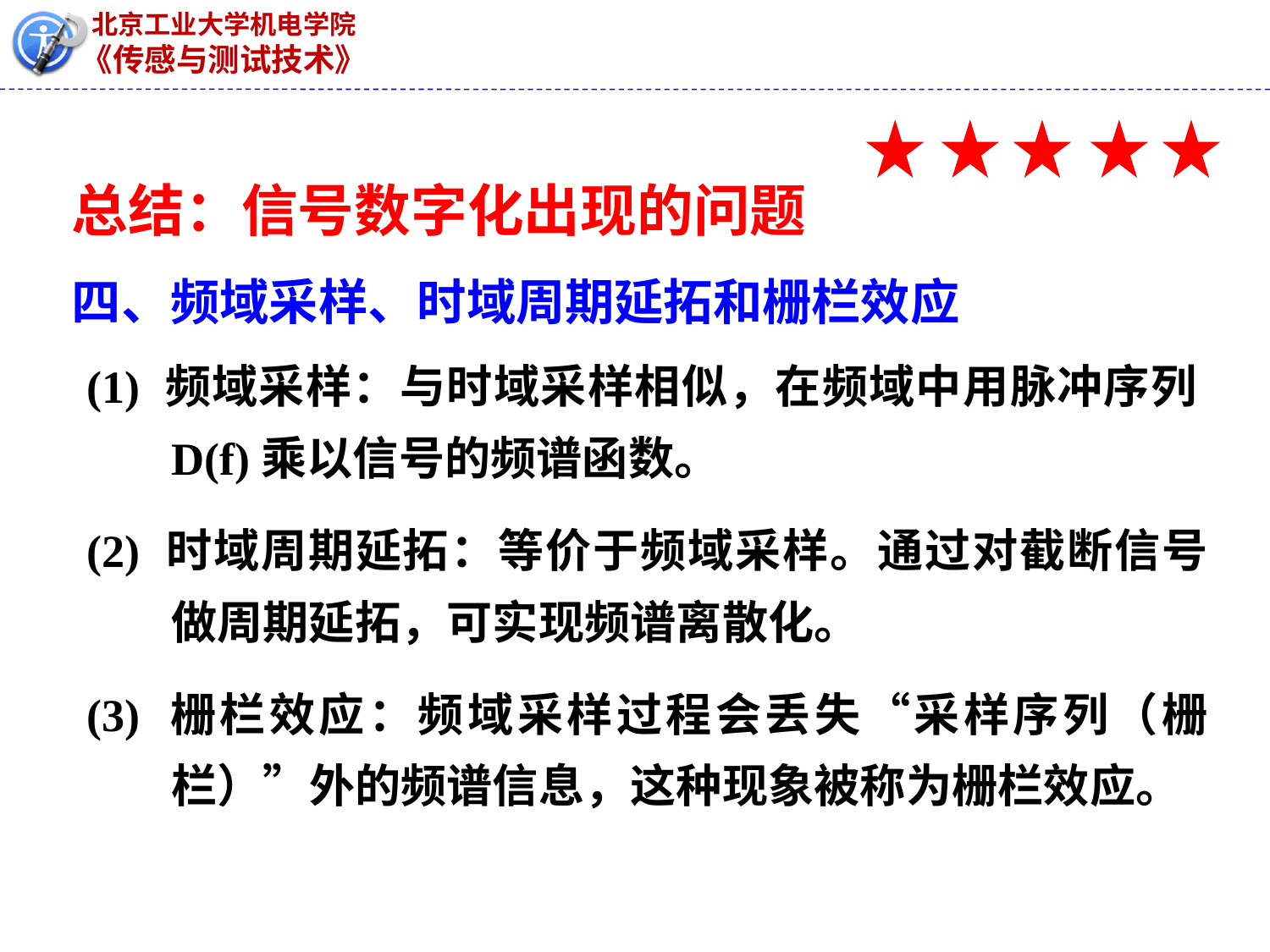

总结：信号数字化出现的问题
四、频域采样、时域周期延拓和栅栏效应
(1) 频域采样：与时域采样相似，在频域中用脉冲序列D(f)乘以信号的频谱函数。
(2) 时域周期延拓：等价于频域采样。通过对截断信号做周期延拓，可实现频谱离散化。
(3) 栅栏效应：频域采样过程会丢失“采样序列（栅栏）”外的频谱信息，这种现象被称为栅栏效应。